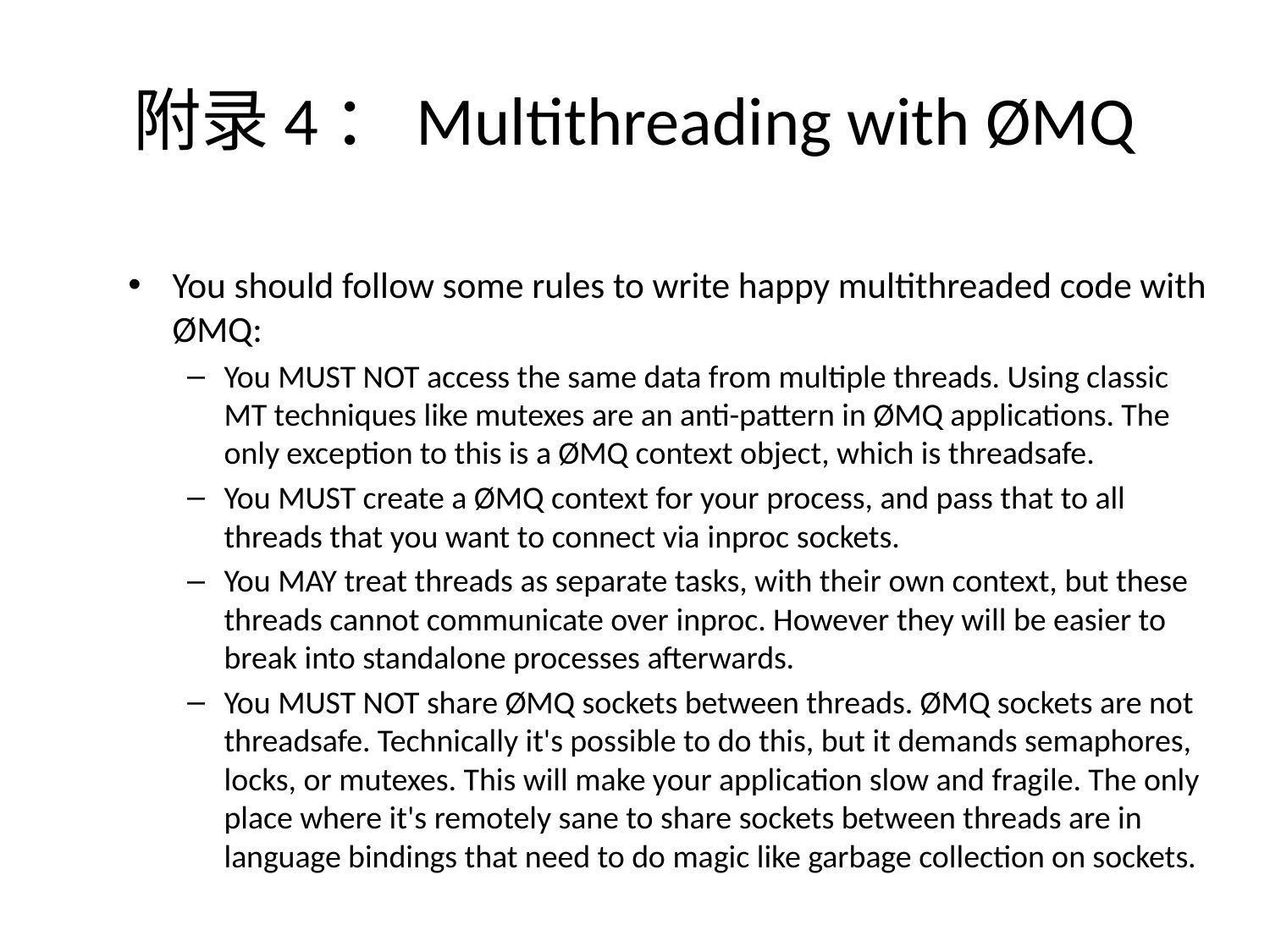

# 附录4：Multithreading with ØMQ
You should follow some rules to write happy multithreaded code with ØMQ:
You MUST NOT access the same data from multiple threads. Using classic MT techniques like mutexes are an anti-pattern in ØMQ applications. The only exception to this is a ØMQ context object, which is threadsafe.
You MUST create a ØMQ context for your process, and pass that to all threads that you want to connect via inproc sockets.
You MAY treat threads as separate tasks, with their own context, but these threads cannot communicate over inproc. However they will be easier to break into standalone processes afterwards.
You MUST NOT share ØMQ sockets between threads. ØMQ sockets are not threadsafe. Technically it's possible to do this, but it demands semaphores, locks, or mutexes. This will make your application slow and fragile. The only place where it's remotely sane to share sockets between threads are in language bindings that need to do magic like garbage collection on sockets.